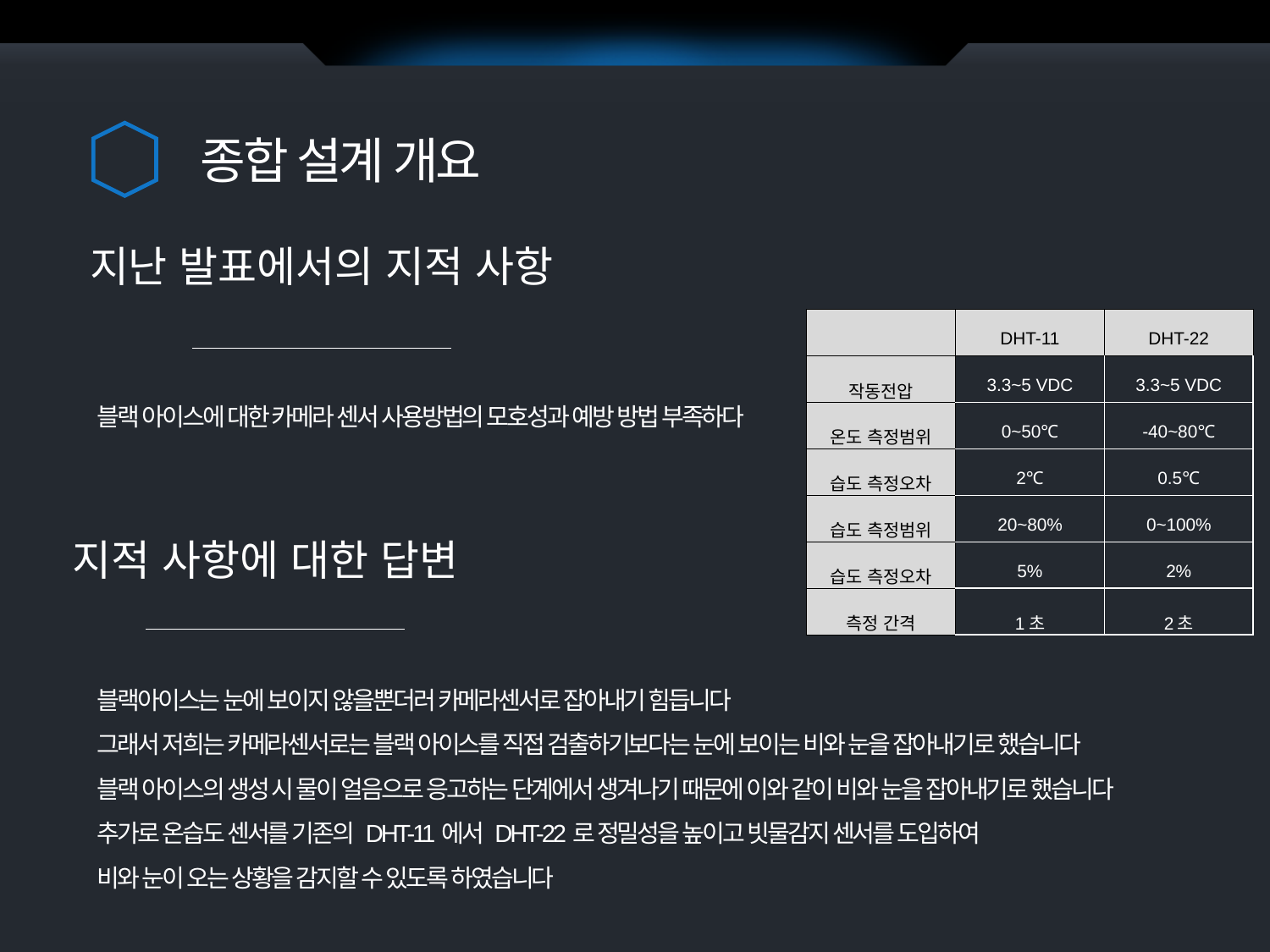

종합 설계 개요

지난 발표에서의 지적 사항
|  | DHT-11 | DHT-22 |
| --- | --- | --- |
| 작동전압 | 3.3~5 VDC | 3.3~5 VDC |
| 온도 측정범위 | 0~50℃ | -40~80℃ |
| 습도 측정오차 | 2℃ | 0.5℃ |
| 습도 측정범위 | 20~80% | 0~100% |
| 습도 측정오차 | 5% | 2% |
| 측정 간격 | 1초 | 2초 |
블랙 아이스에 대한 카메라 센서 사용방법의 모호성과 예방 방법 부족하다
지적 사항에 대한 답변
블랙아이스는 눈에 보이지 않을뿐더러 카메라센서로 잡아내기 힘듭니다
그래서 저희는 카메라센서로는 블랙 아이스를 직접 검출하기보다는 눈에 보이는 비와 눈을 잡아내기로 했습니다
블랙 아이스의 생성 시 물이 얼음으로 응고하는 단계에서 생겨나기 때문에 이와 같이 비와 눈을 잡아내기로 했습니다
추가로 온습도 센서를 기존의 DHT-11에서 DHT-22로 정밀성을 높이고 빗물감지 센서를 도입하여
비와 눈이 오는 상황을 감지할 수 있도록 하였습니다